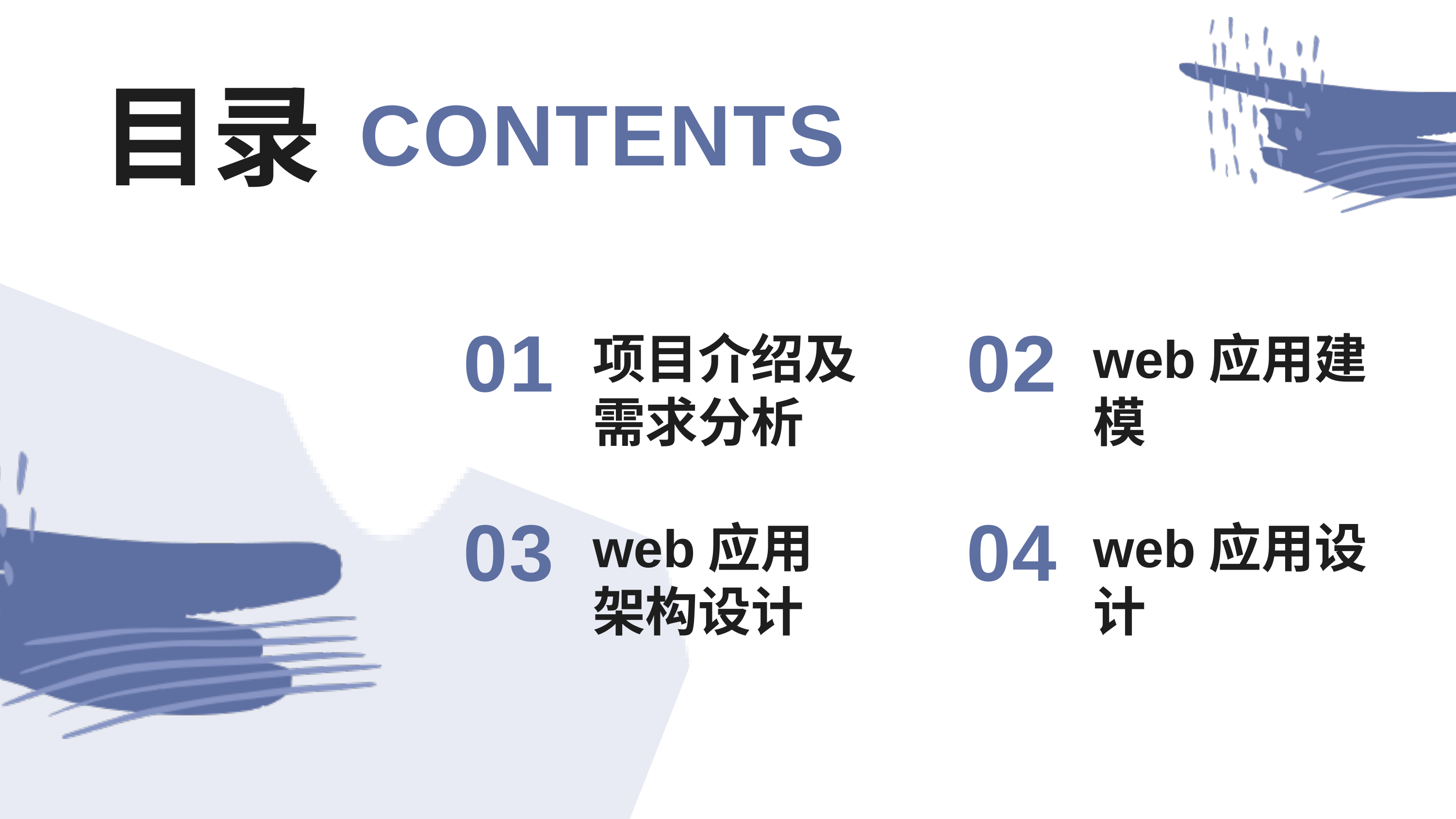

目录
CONTENTS

01
02
项目介绍及需求分析
web应用建模

03
04
web应用架构设计
web应用设计